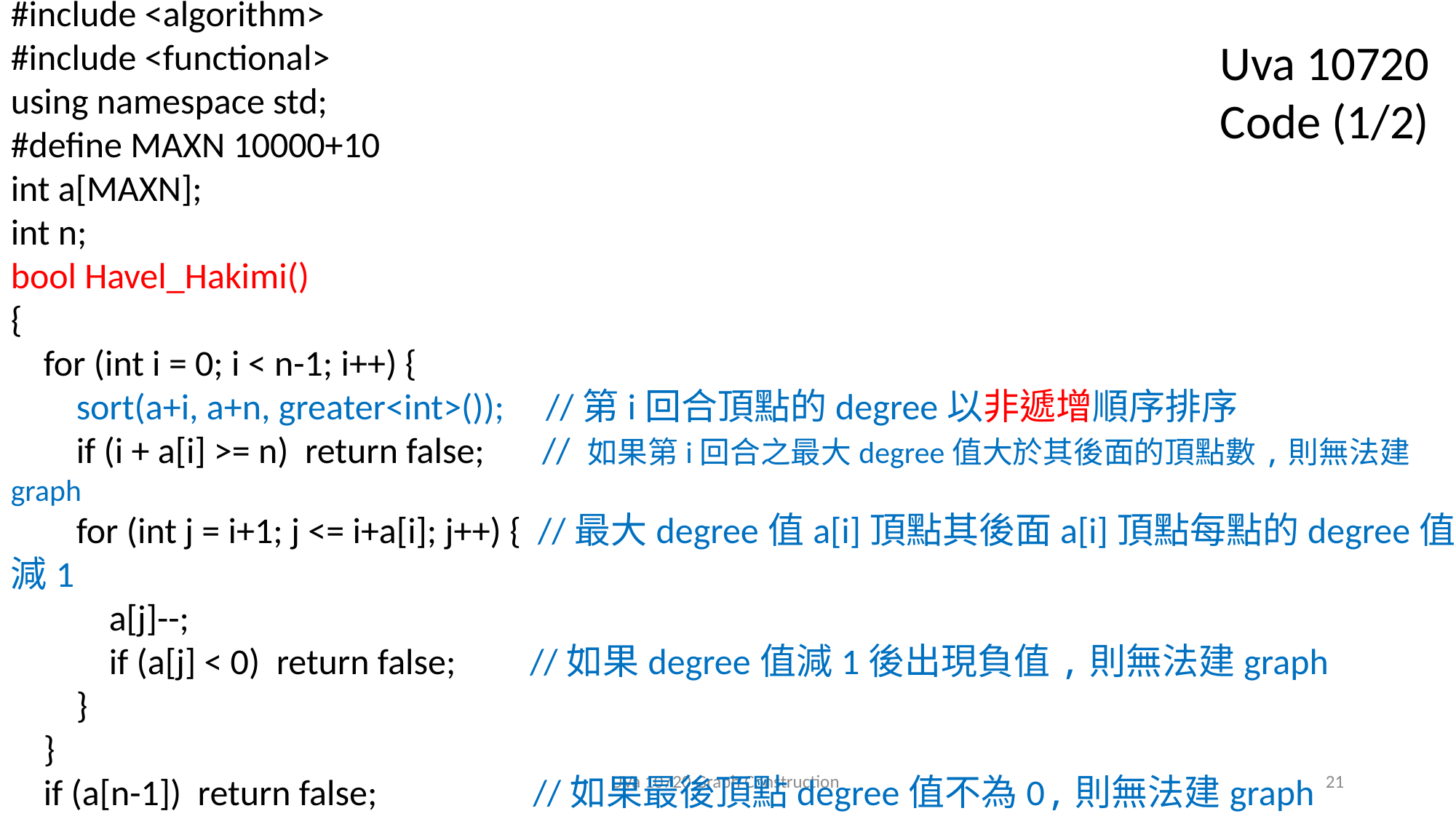

#include <algorithm>
#include <functional>
using namespace std;
#define MAXN 10000+10
int a[MAXN];
int n;
bool Havel_Hakimi()
{
    for (int i = 0; i < n-1; i++) {
        sort(a+i, a+n, greater<int>());     //第i回合頂點的degree以非遞增順序排序
        if (i + a[i] >= n)  return false;       // 如果第i回合之最大degree值大於其後面的頂點數,則無法建graph
        for (int j = i+1; j <= i+a[i]; j++) {  //最大degree值a[i]頂點其後面a[i]頂點每點的degree值減1
            a[j]--;
            if (a[j] < 0)  return false;         //如果degree值減1後出現負值,則無法建graph
        }
    }
    if (a[n-1])  return false;                   //如果最後頂點degree值不為0,則無法建graph
    return true;
}
Uva 10720 Code (1/2)
UVa 10720 Graph Construction
21